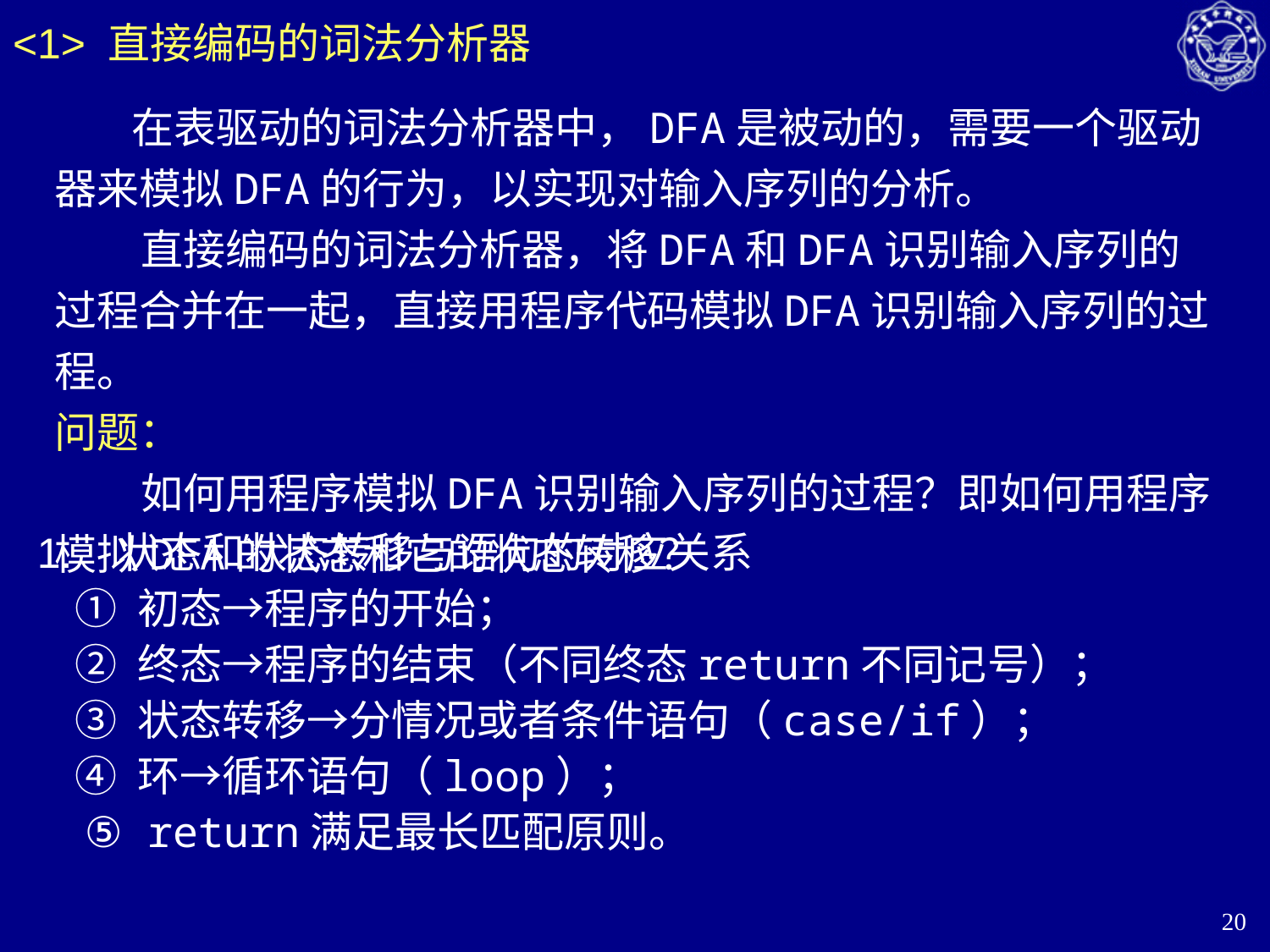

# <1> 直接编码的词法分析器
       在表驱动的词法分析器中，DFA是被动的，需要一个驱动器来模拟DFA的行为，以实现对输入序列的分析。
        直接编码的词法分析器，将DFA和DFA识别输入序列的过程合并在一起，直接用程序代码模拟DFA识别输入序列的过程。
问题：
        如何用程序模拟DFA识别输入序列的过程？即如何用程序模拟DFA的状态和它的状态转移？
1.   状态和状态转移与语句的对应关系
    ① 初态→程序的开始；
    ② 终态→程序的结束（不同终态return不同记号）；
    ③ 状态转移→分情况或者条件语句（case/if）；
    ④ 环→循环语句（loop）；
    ⑤ return满足最长匹配原则。
20